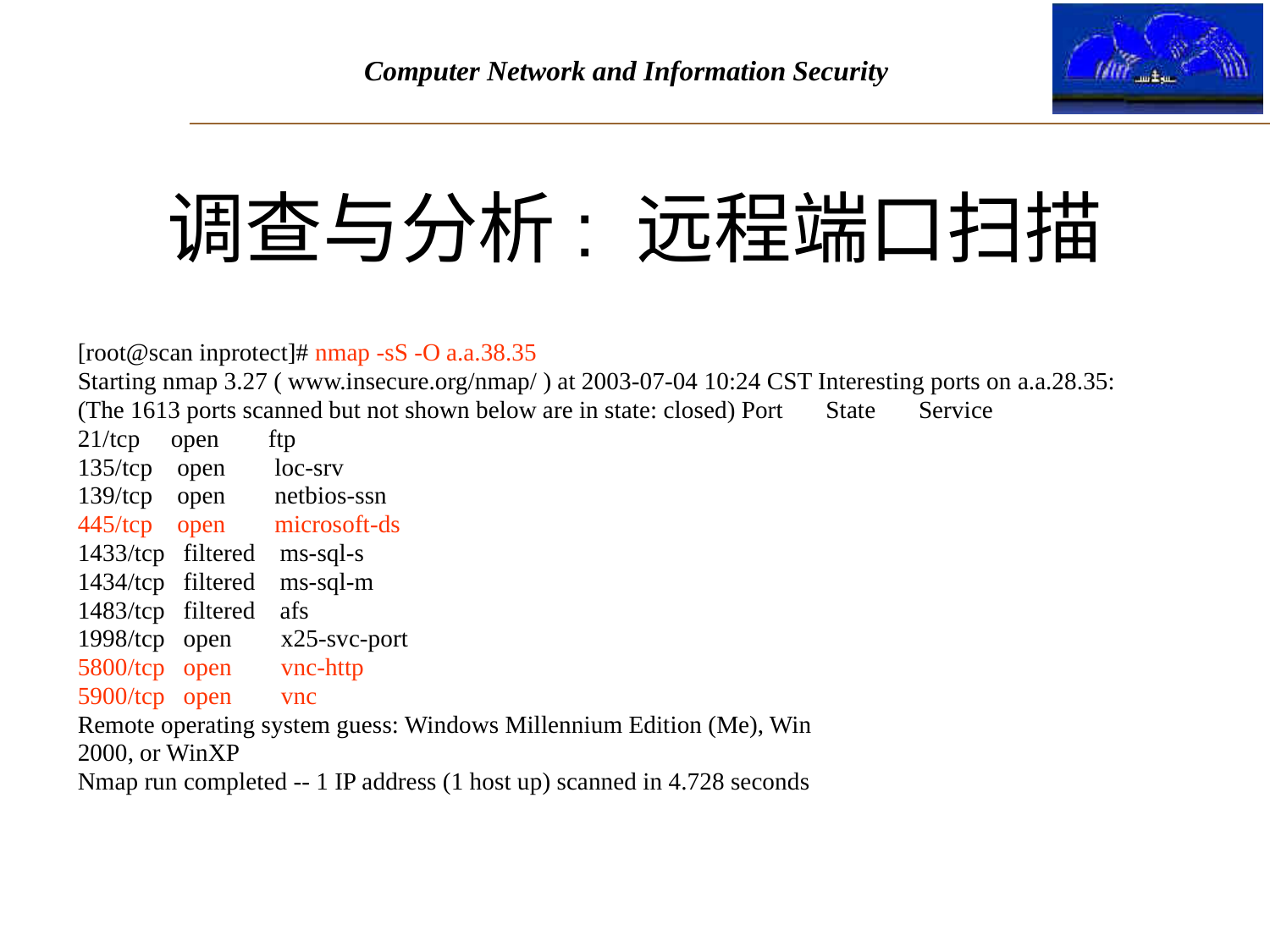

# 调查与分析: 远程端口扫描
[root@scan inprotect]# nmap -sS -O a.a.38.35
Starting nmap 3.27 ( www.insecure.org/nmap/ ) at 2003-07-04 10:24 CST Interesting ports on a.a.28.35:
(The 1613 ports scanned but not shown below are in state: closed) Port       State       Service
21/tcp     open        ftp
135/tcp    open        loc-srv
139/tcp    open        netbios-ssn
445/tcp    open        microsoft-ds
1433/tcp   filtered    ms-sql-s
1434/tcp   filtered    ms-sql-m
1483/tcp   filtered    afs
1998/tcp   open        x25-svc-port
5800/tcp   open        vnc-http
5900/tcp   open        vnc
Remote operating system guess: Windows Millennium Edition (Me), Win
2000, or WinXP
Nmap run completed -- 1 IP address (1 host up) scanned in 4.728 seconds